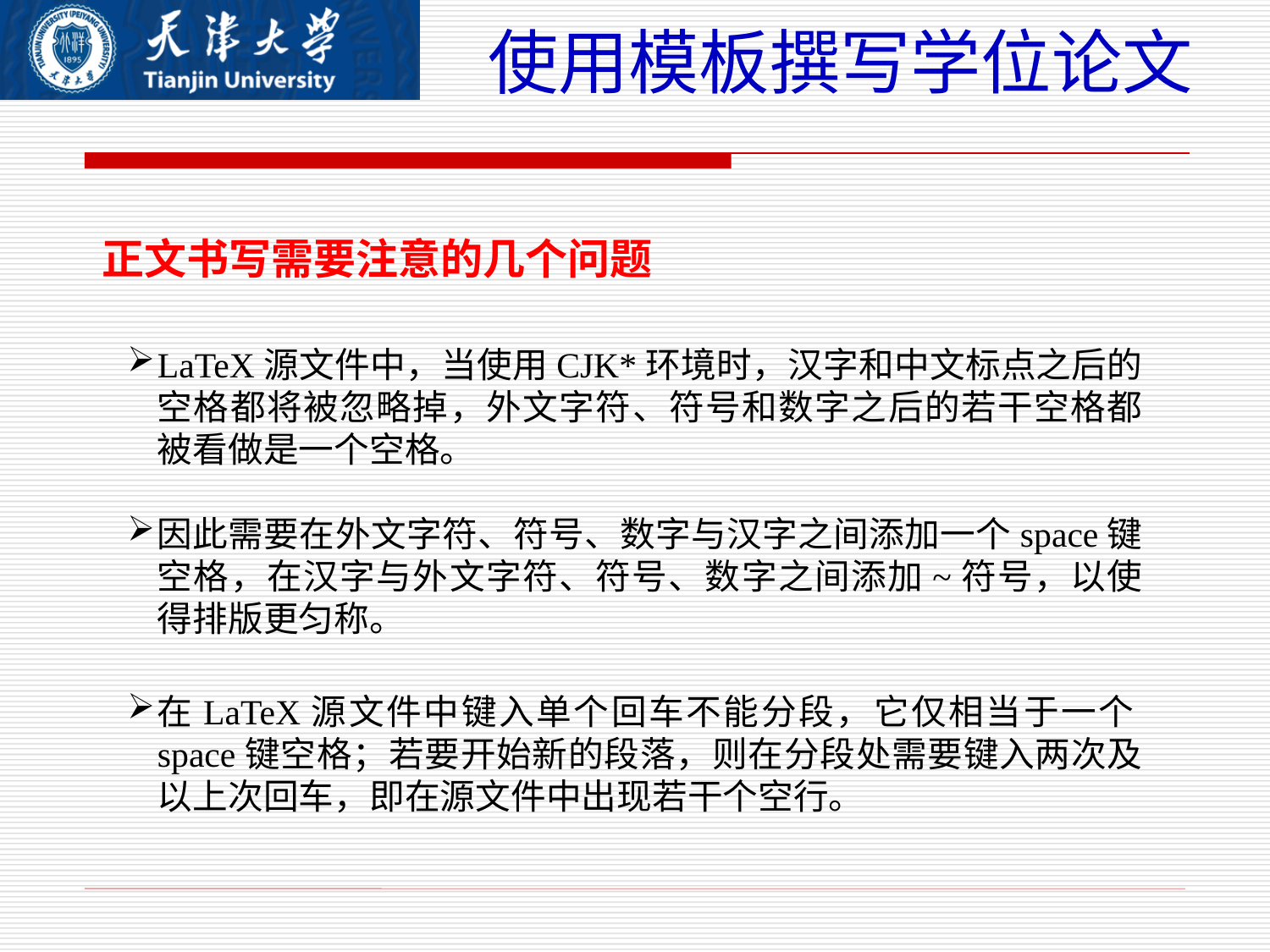

# 使用模板撰写学位论文
正文书写需要注意的几个问题
LaTeX源文件中，当使用CJK*环境时，汉字和中文标点之后的空格都将被忽略掉，外文字符、符号和数字之后的若干空格都被看做是一个空格。

因此需要在外文字符、符号、数字与汉字之间添加一个space键空格，在汉字与外文字符、符号、数字之间添加~符号，以使得排版更匀称。

在LaTeX源文件中键入单个回车不能分段，它仅相当于一个space键空格；若要开始新的段落，则在分段处需要键入两次及以上次回车，即在源文件中出现若干个空行。